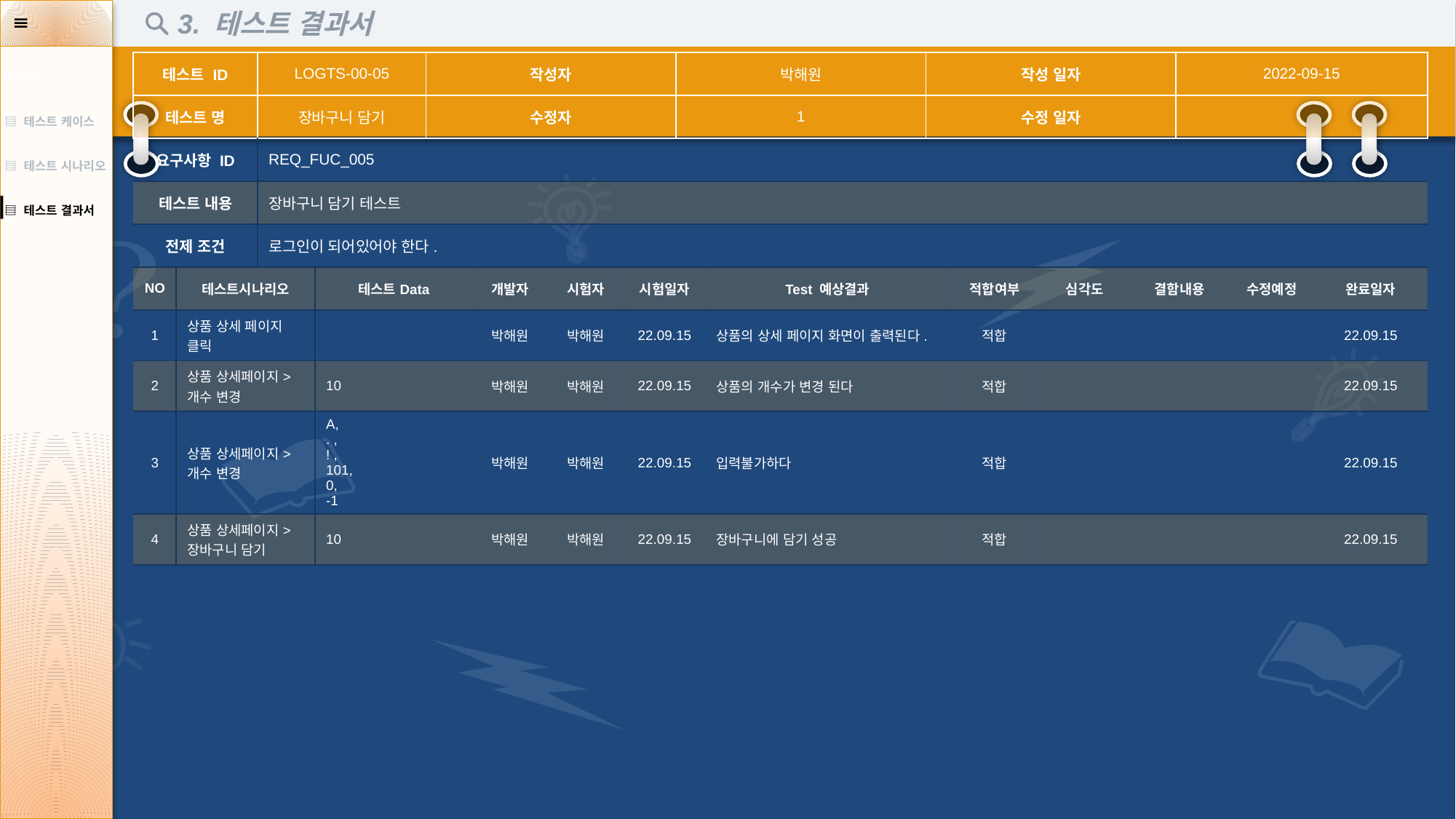

3. 테스트 결과서

| INDEX |
| --- |
| ▤ 테스트 케이스 |
| ▤ 테스트 시나리오 |
| ▤ 테스트 결과서 |
| 테스트 ID |  | LOGTS-00-05 |  | 작성자 |  |  |  | 박해원 |  | 작성 일자 |  |  |  | 2022-09-15 |  |  |
| --- | --- | --- | --- | --- | --- | --- | --- | --- | --- | --- | --- | --- | --- | --- | --- | --- |
| 테스트 명 |  | 장바구니 담기 |  | 수정자 |  |  |  | 1 |  | 수정 일자 |  |  |  |  |  |  |
| 요구사항 ID |  | REQ\_FUC\_005 |  |  |  |  |  |  |  |  |  |  |  |  |  |  |
| 테스트 내용 |  | 장바구니 담기 테스트 |  |  |  |  |  |  |  |  |  |  |  |  |  |  |
| 전제 조건 |  | 로그인이 되어있어야 한다. |  |  |  |  |  |  |  |  |  |  |  |  |  |  |
| NO | 테스트시나리오 | 테스트Data | 테스트Data | 시험자 | 개발자 | 시험자 | 시험일자 |  | Test 예상결과 |  | 적합여부 | 심각도 | 결함내용 |  | 수정예정 | 완료일자 |
| 1 | 상품 상세 페이지 클릭 |  |  |  | 박해원 | 박해원 | 22.09.15 |  | 상품의 상세 페이지 화면이 출력된다. |  | 적합 |  |  |  |  | 22.09.15 |
| 2 | 상품 상세페이지> 개수 변경 |  | 10 |  | 박해원 | 박해원 | 22.09.15 |  | 상품의 개수가 변경 된다 |  | 적합 |  |  |  |  | 22.09.15 |
| 3 | 상품 상세페이지> 개수 변경 |  | A, . , ! , 101, 0, -1 |  | 박해원 | 박해원 | 22.09.15 |  | 입력불가하다 |  | 적합 |  |  |  |  | 22.09.15 |
| 4 | 상품 상세페이지> 장바구니 담기 |  | 10 |  | 박해원 | 박해원 | 22.09.15 |  | 장바구니에 담기 성공 |  | 적합 |  |  |  |  | 22.09.15 |